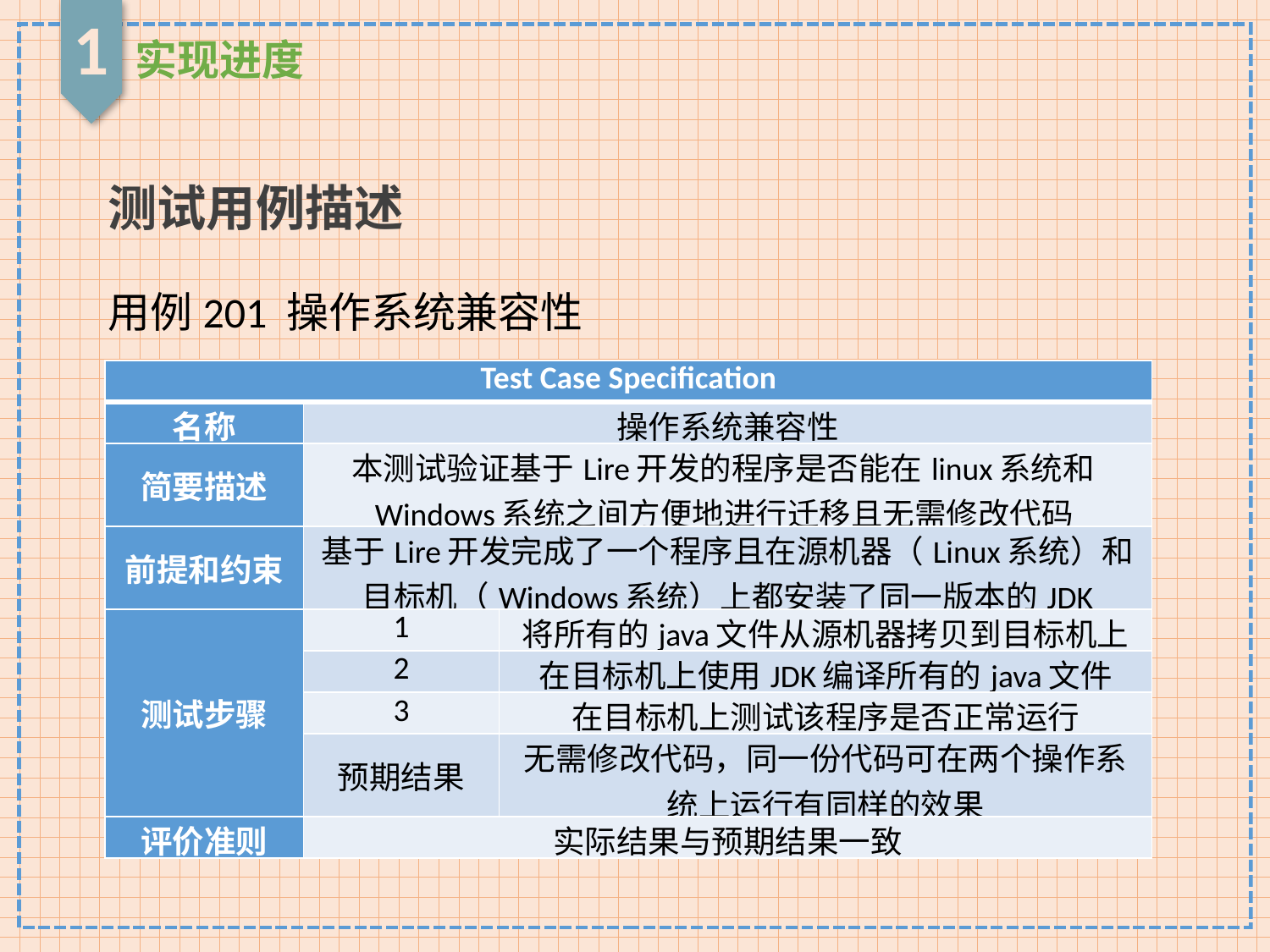

1
实现进度

测试用例描述
用例201 操作系统兼容性
| Test Case Specification |  |  |
| --- | --- | --- |
| 名称 | 操作系统兼容性 |  |
| 简要描述 | 本测试验证基于Lire开发的程序是否能在linux系统和Windows系统之间方便地进行迁移且无需修改代码 |  |
| 前提和约束 | 基于Lire开发完成了一个程序且在源机器（Linux系统）和目标机（Windows系统）上都安装了同一版本的JDK |  |
| 测试步骤 | 1 | 将所有的java文件从源机器拷贝到目标机上 |
|  | 2 | 在目标机上使用JDK编译所有的java文件 |
|  | 3 | 在目标机上测试该程序是否正常运行 |
|  | 预期结果 | 无需修改代码，同一份代码可在两个操作系统上运行有同样的效果 |
| 评价准则 | 实际结果与预期结果一致 |  |